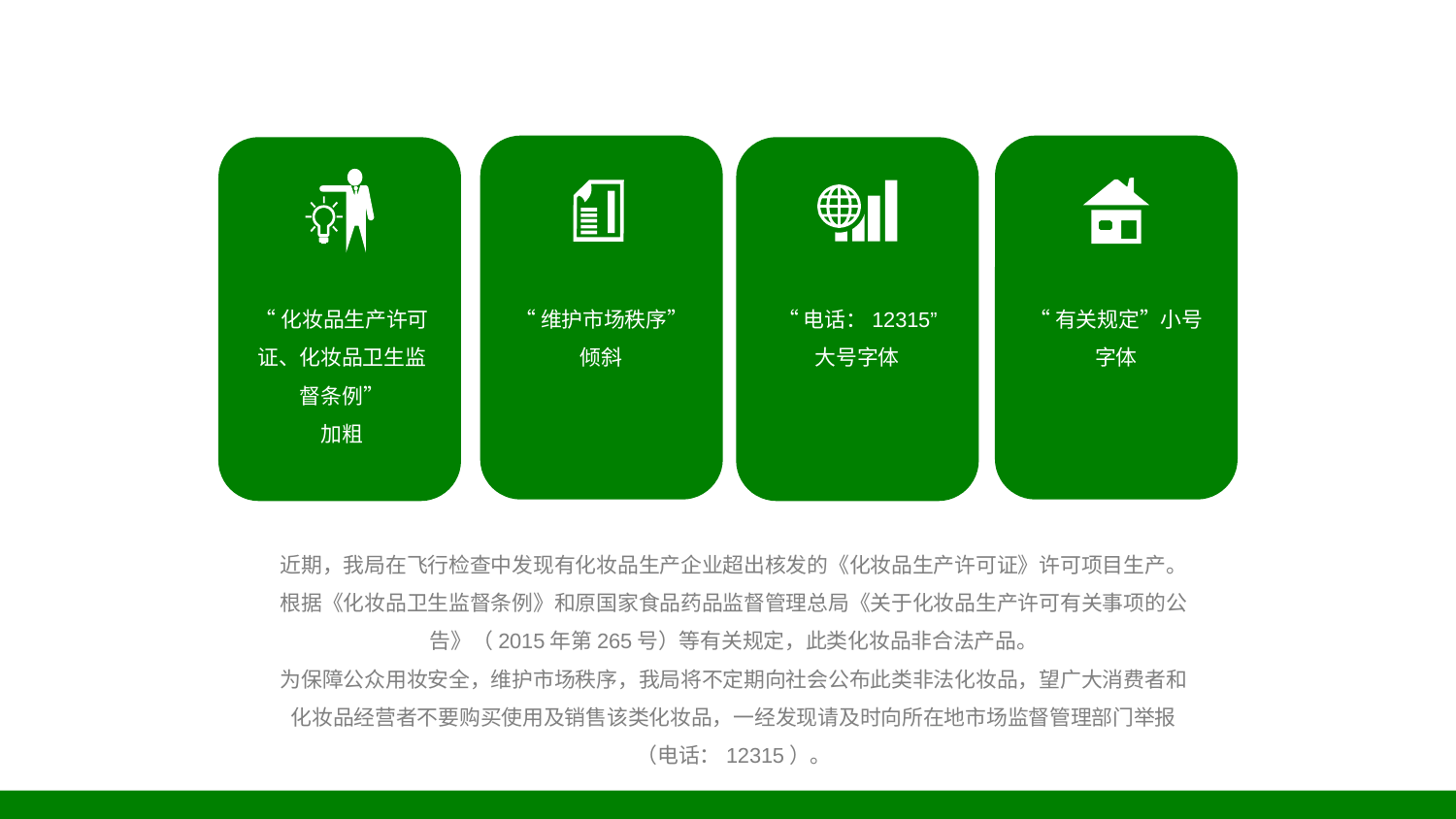

“化妆品生产许可证、化妆品卫生监督条例”
加粗
“维护市场秩序”
倾斜
“电话：12315”
大号字体

“有关规定”小号字体
近期，我局在飞行检查中发现有化妆品生产企业超出核发的《化妆品生产许可证》许可项目生产。根据《化妆品卫生监督条例》和原国家食品药品监督管理总局《关于化妆品生产许可有关事项的公告》（2015年第265号）等有关规定，此类化妆品非合法产品。
为保障公众用妆安全，维护市场秩序，我局将不定期向社会公布此类非法化妆品，望广大消费者和化妆品经营者不要购买使用及销售该类化妆品，一经发现请及时向所在地市场监督管理部门举报（电话：12315）。